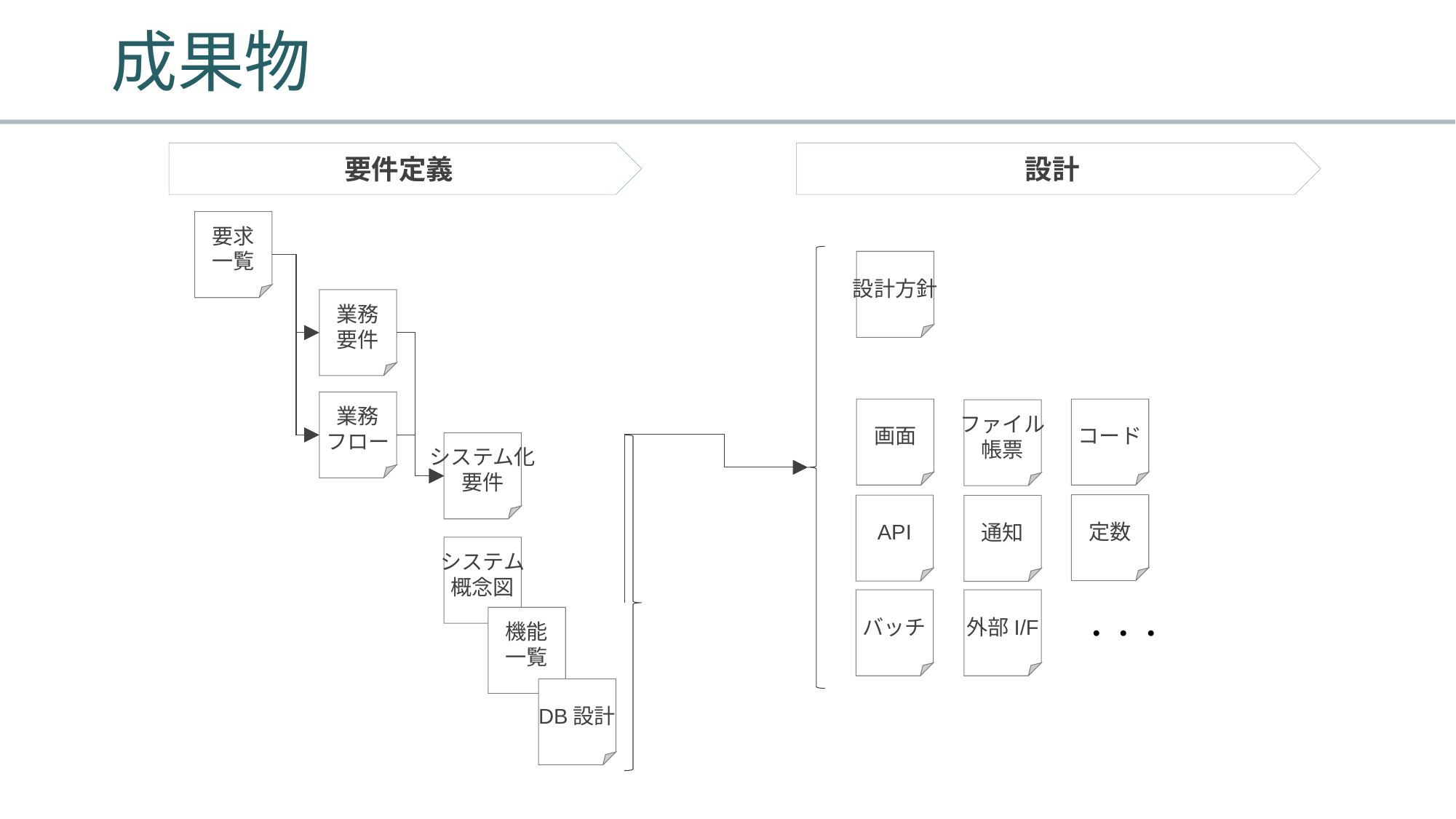

# 成果物
要件定義
設計
要求
一覧

設計方針
業務
要件
業務
フロー
画面
コード
ファイル
帳票
システム化
要件

定数
API
通知
システム
概念図
バッチ
外部I/F
機能
一覧
・・・
DB設計